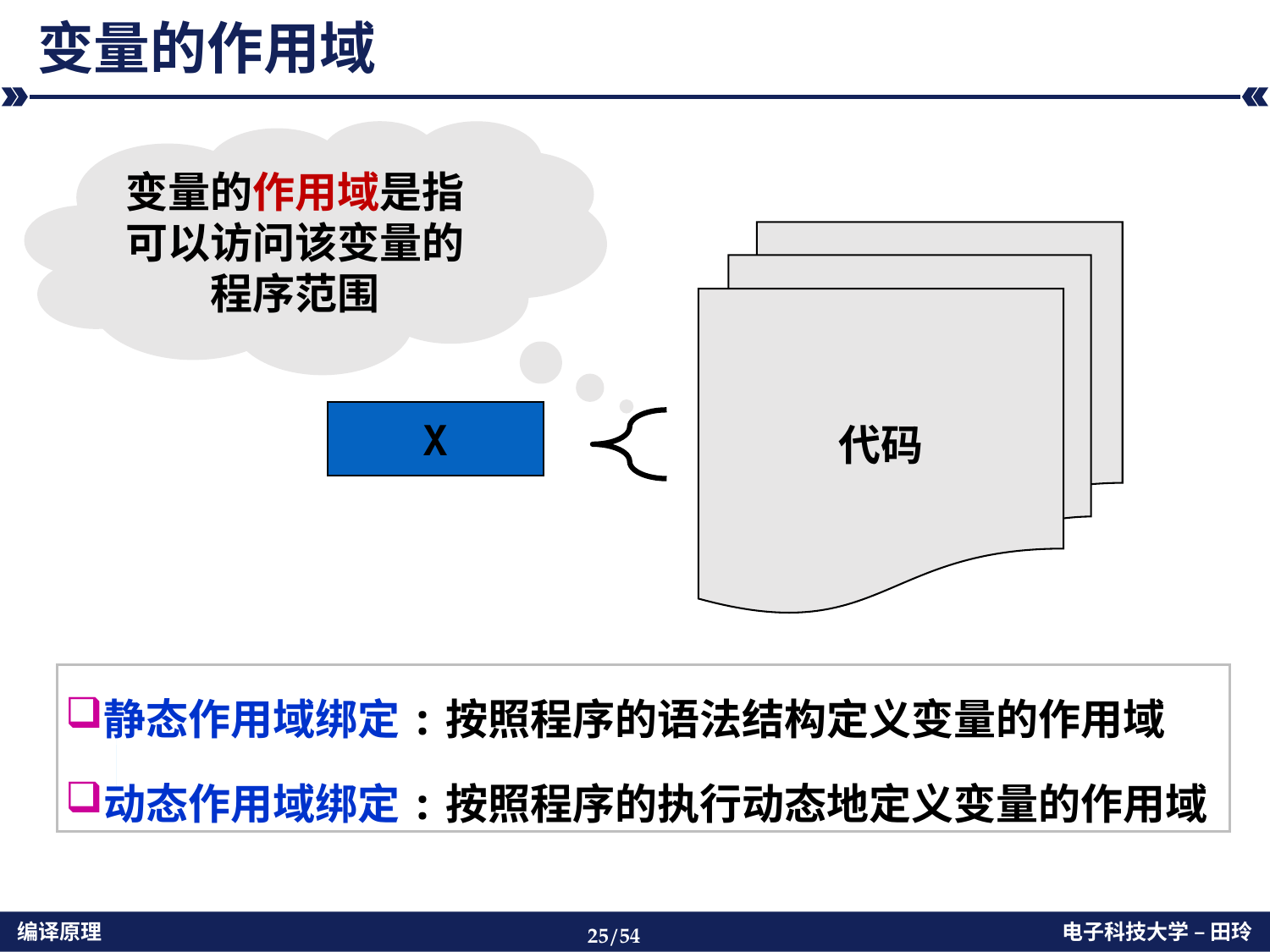

# 变量的作用域
变量的作用域是指可以访问该变量的程序范围
代码
X

静态作用域绑定:按照程序的语法结构定义变量的作用域
动态作用域绑定:按照程序的执行动态地定义变量的作用域